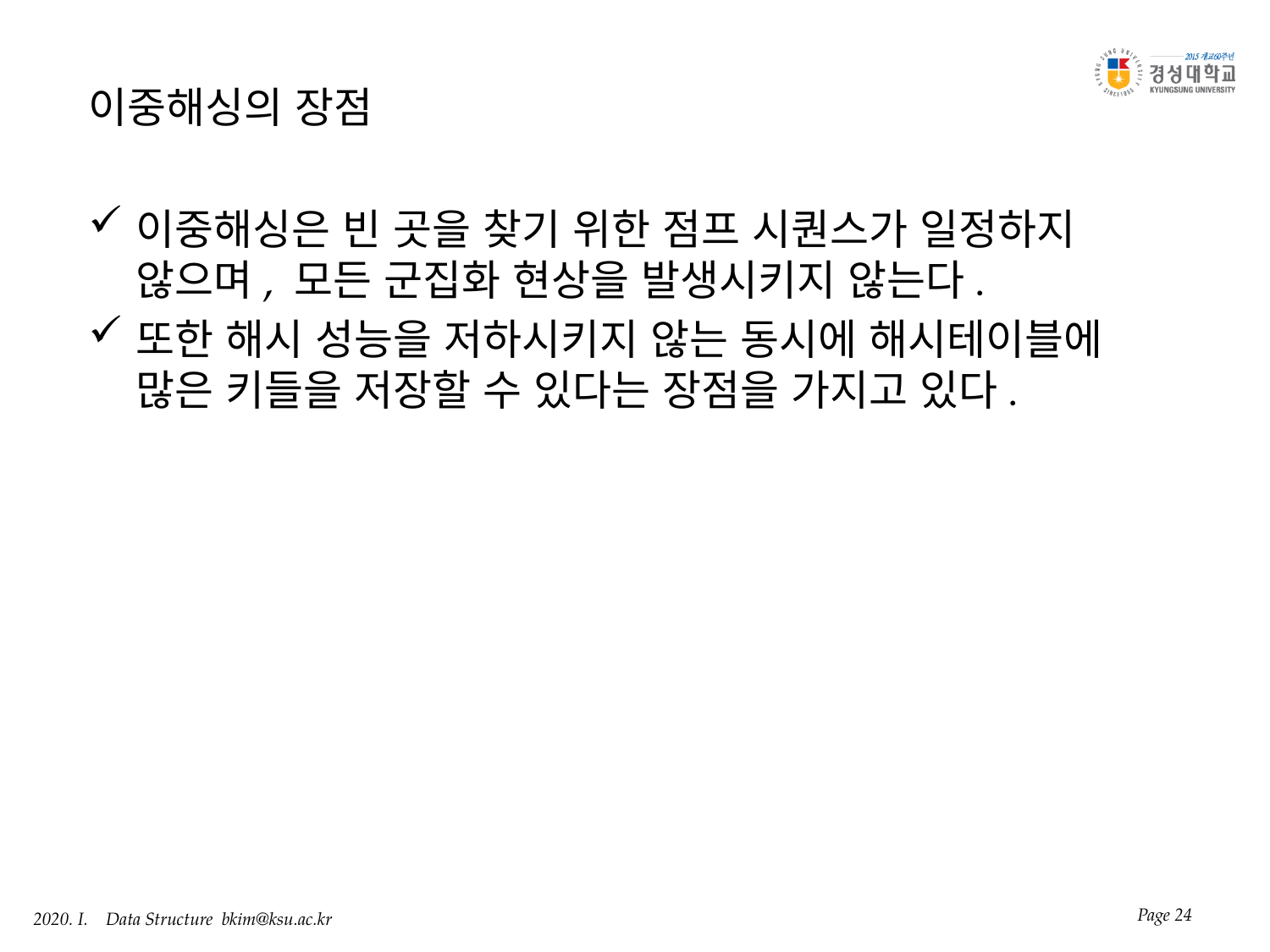

# 이중해싱의 장점
이중해싱은 빈 곳을 찾기 위한 점프 시퀀스가 일정하지 않으며, 모든 군집화 현상을 발생시키지 않는다.
또한 해시 성능을 저하시키지 않는 동시에 해시테이블에 많은 키들을 저장할 수 있다는 장점을 가지고 있다.

Page 24